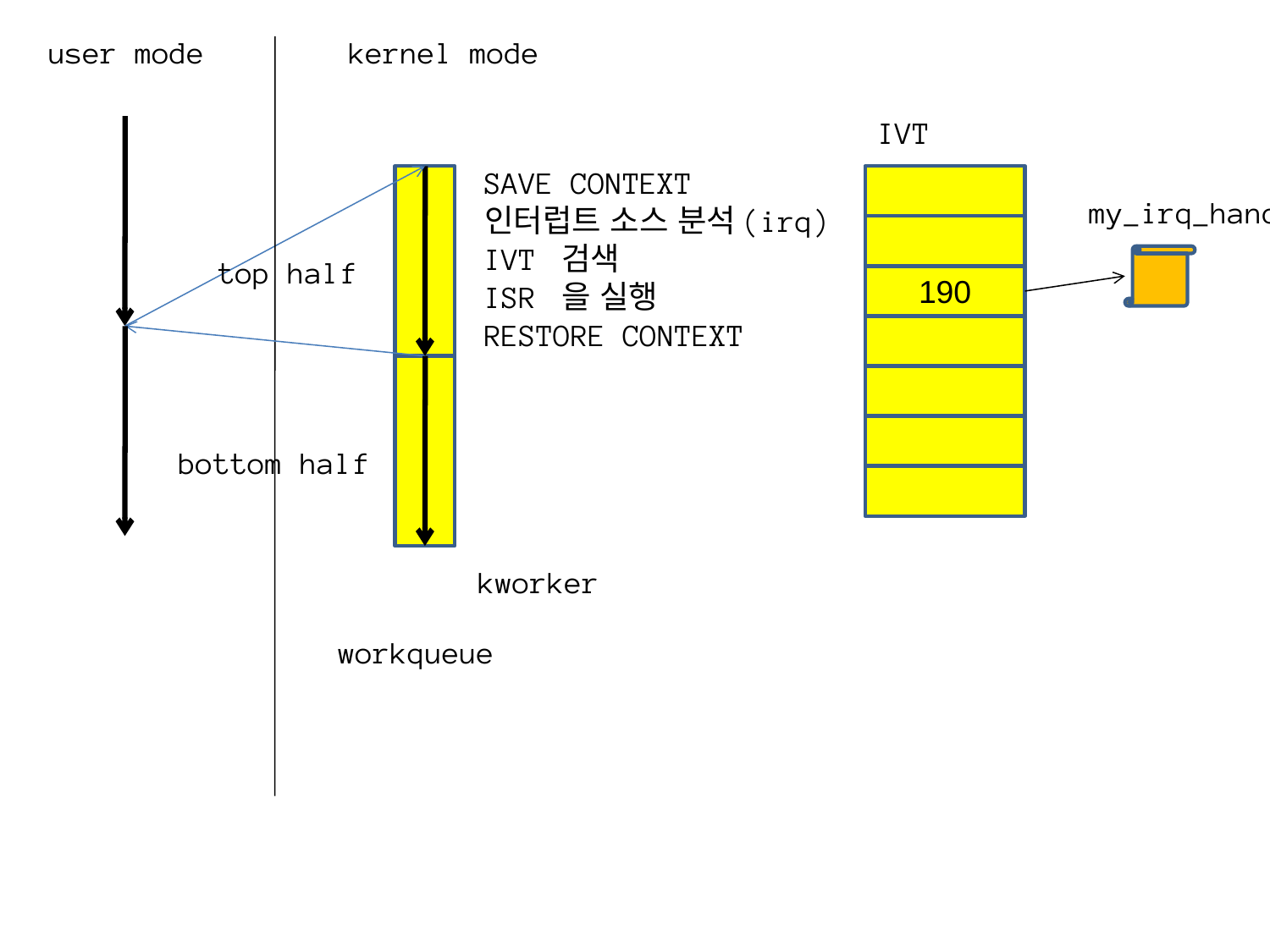

user mode
kernel mode
IVT
SAVE CONTEXT
인터럽트 소스 분석(irq)
IVT 검색
ISR 을 실행
RESTORE CONTEXT

my_irq_handler

top half

190

bottom half

kworker
workqueue